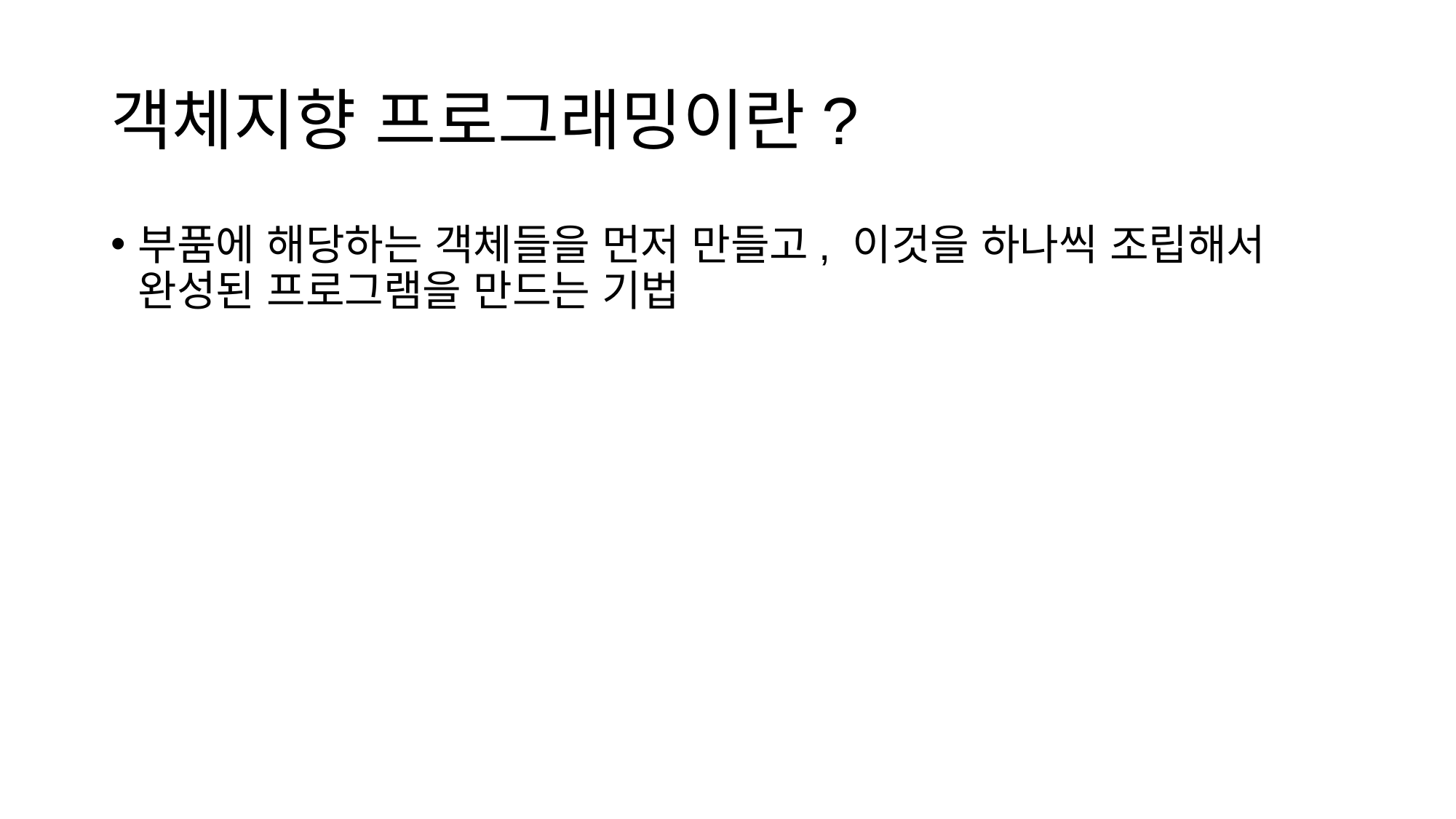

# 객체지향 프로그래밍이란?
부품에 해당하는 객체들을 먼저 만들고, 이것을 하나씩 조립해서 완성된 프로그램을 만드는 기법